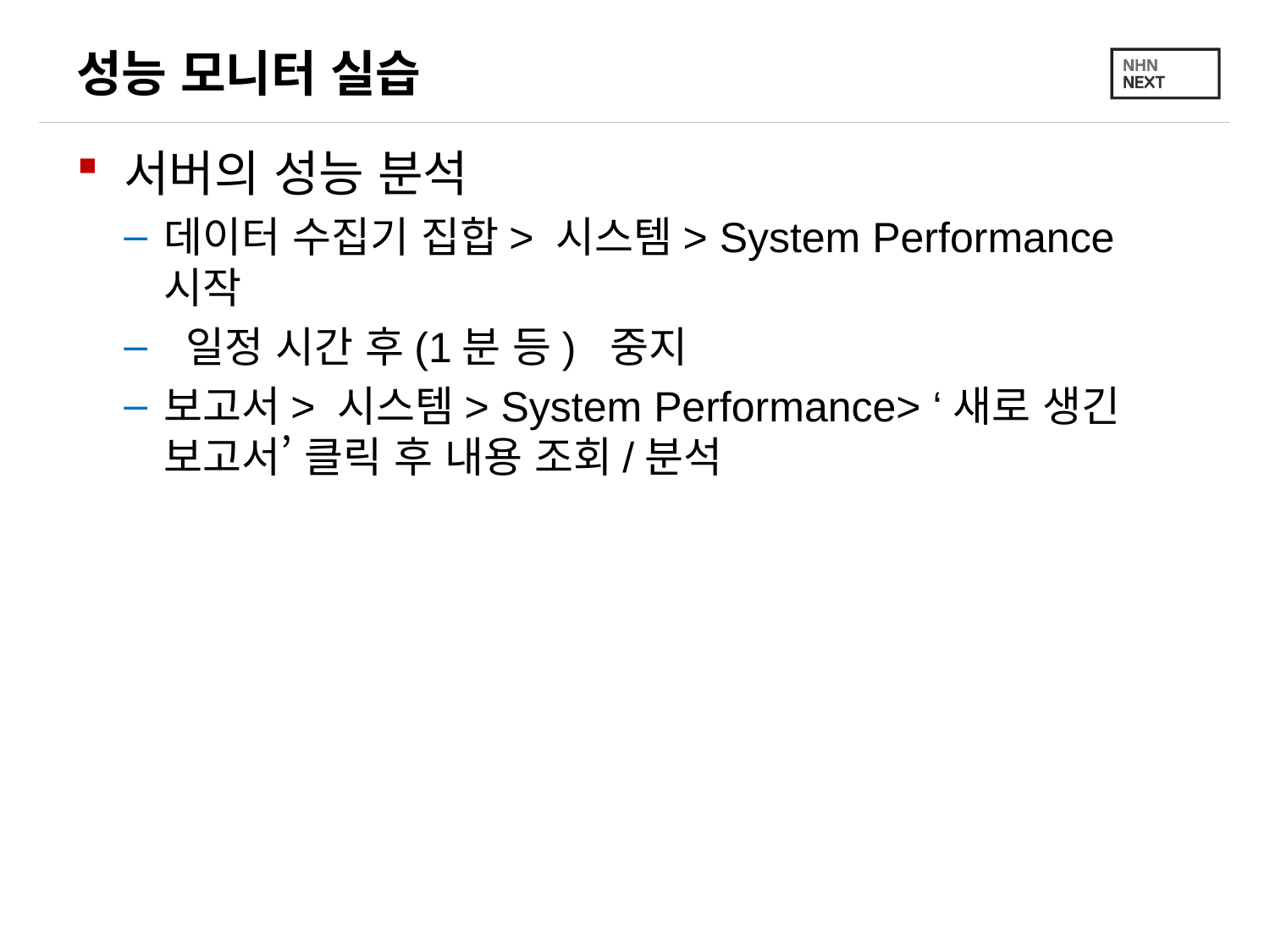

# 성능 모니터 실습
서버의 성능 분석
데이터 수집기 집합> 시스템> System Performance 시작
 일정 시간 후(1분 등)  중지
보고서> 시스템> System Performance> ‘새로 생긴 보고서’ 클릭 후 내용 조회/분석